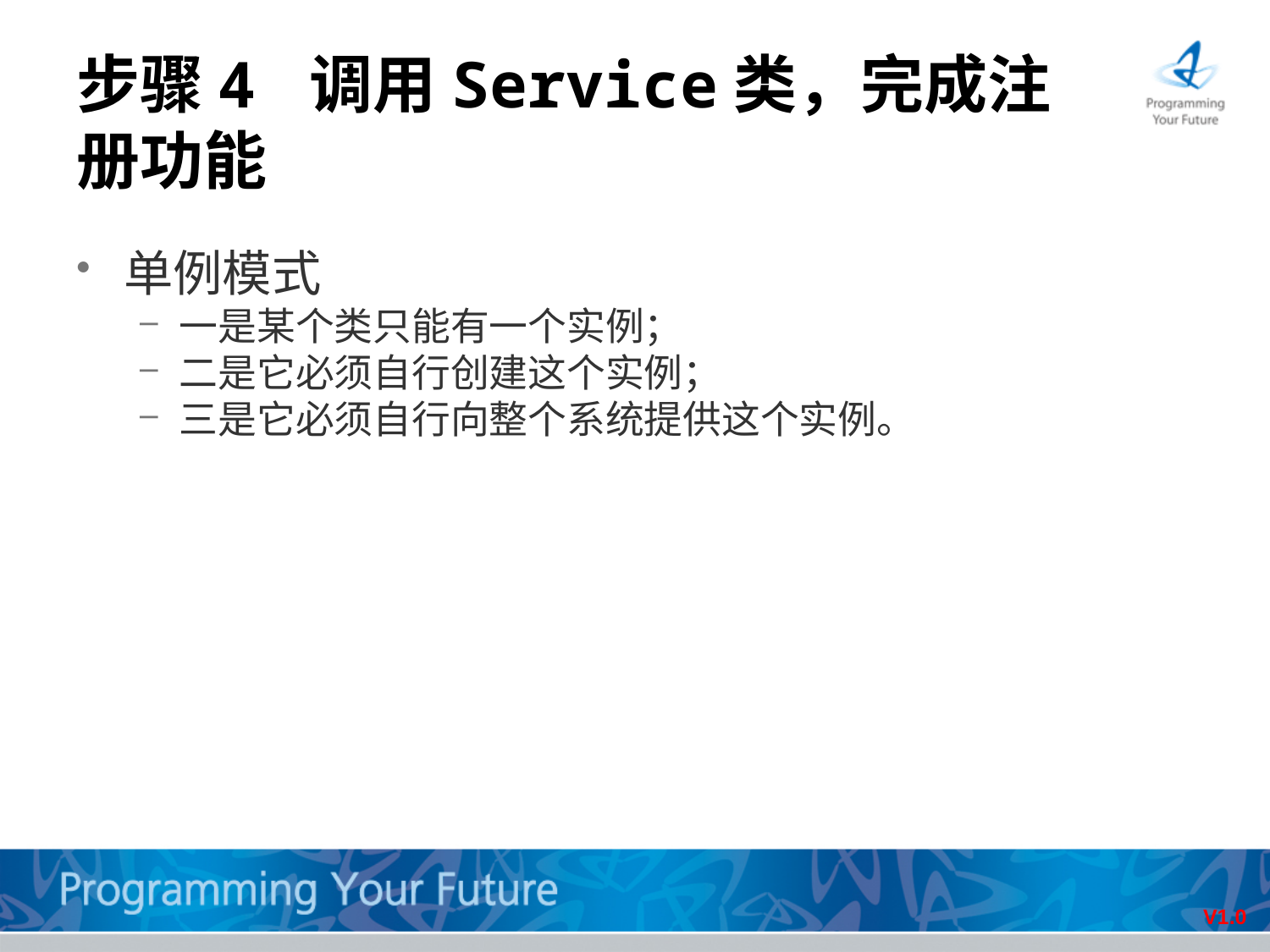

# 步骤4 调用Service类，完成注册功能
单例模式
一是某个类只能有一个实例；
二是它必须自行创建这个实例；
三是它必须自行向整个系统提供这个实例。